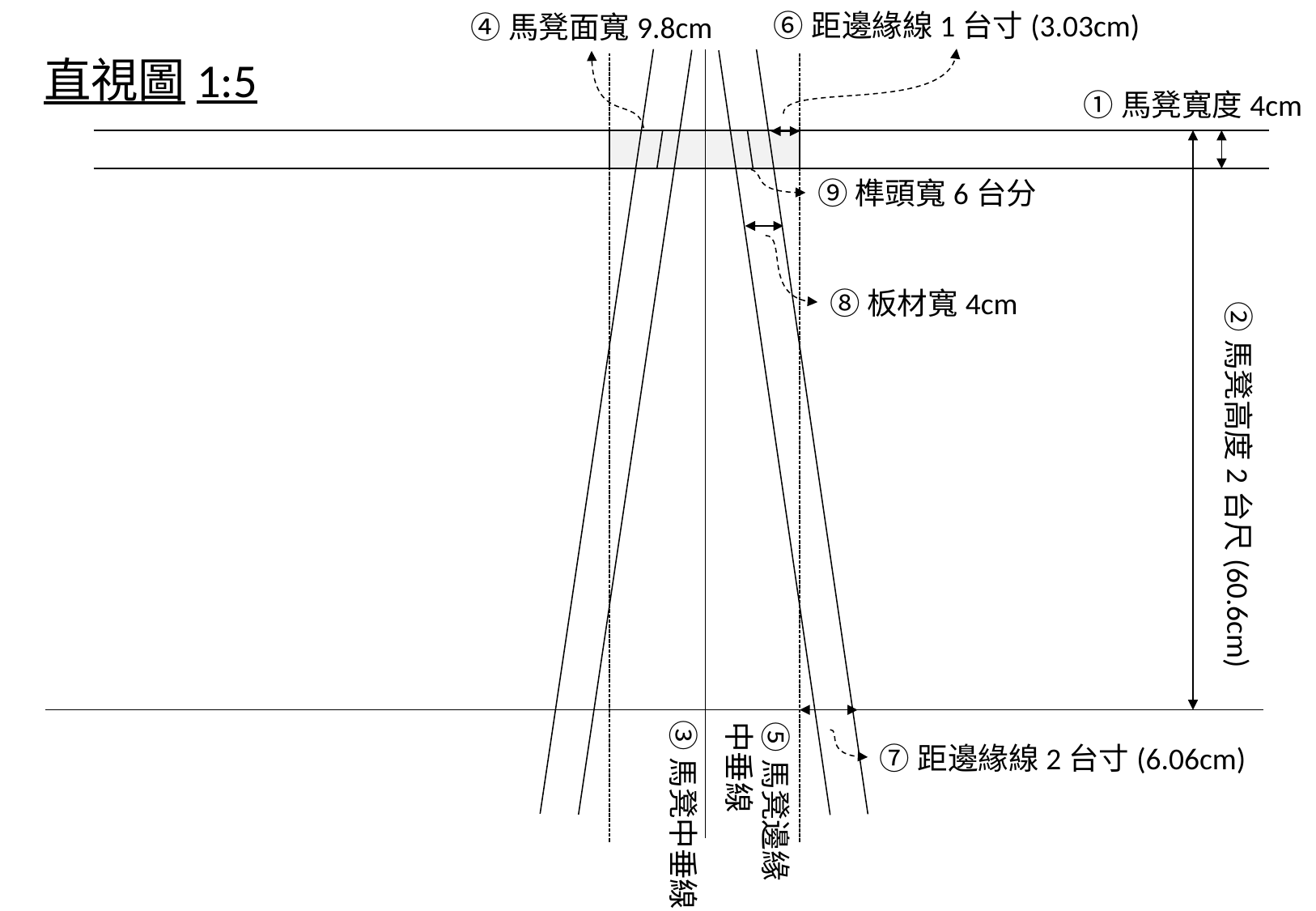

⑥距邊緣線1台寸(3.03cm)
④馬凳面寬9.8cm
直視圖1:5

①馬凳寬度4cm

⑨榫頭寬6台分
⑧板材寬4cm
②馬凳高度2台尺(60.6cm)
⑦距邊緣線2台寸(6.06cm)
⑤馬凳邊緣
中垂線
③馬凳中垂線